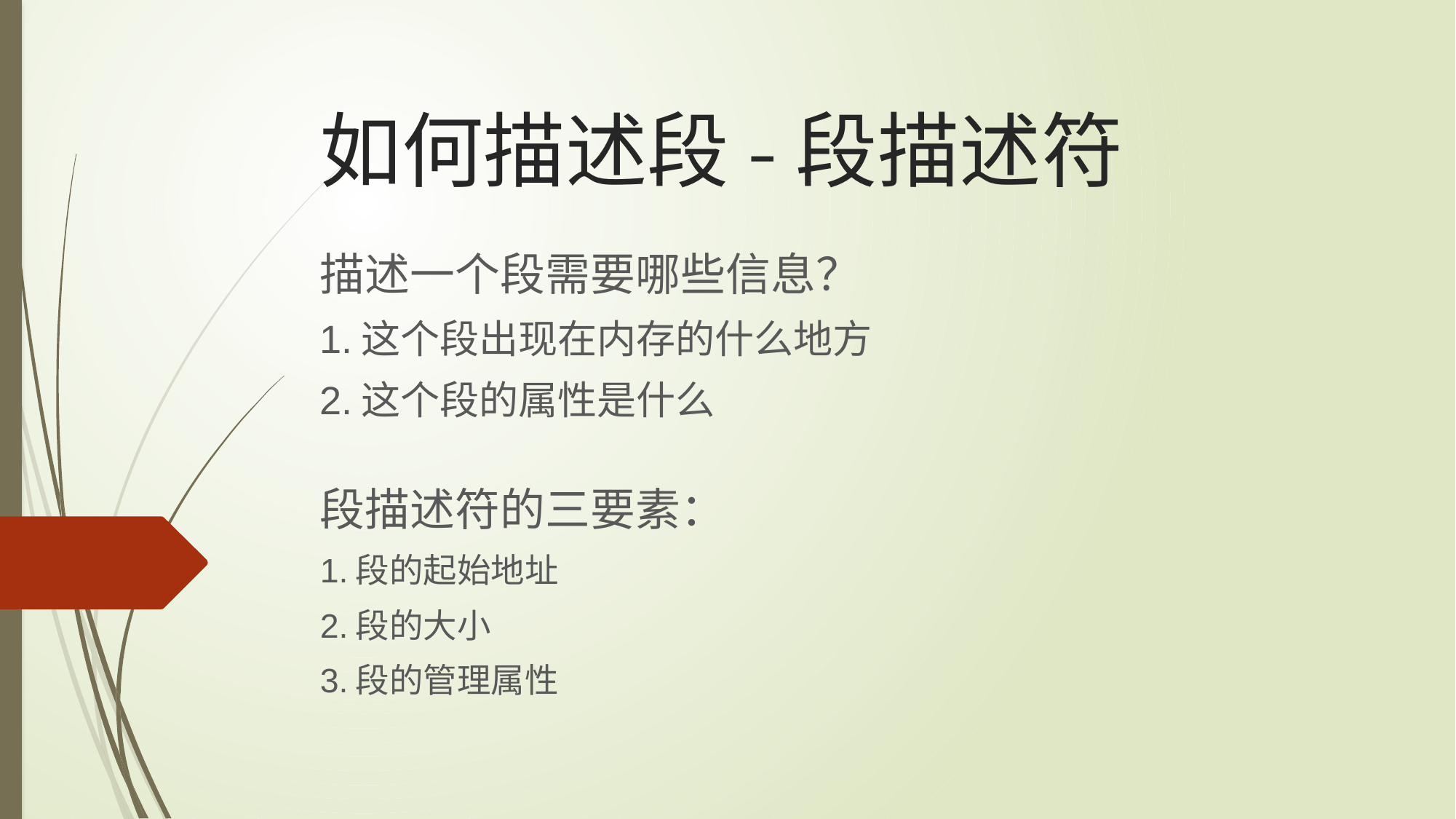

# 如何描述段-段描述符
描述一个段需要哪些信息？
1.这个段出现在内存的什么地方
2.这个段的属性是什么

段描述符的三要素：
1.段的起始地址
2.段的大小
3.段的管理属性